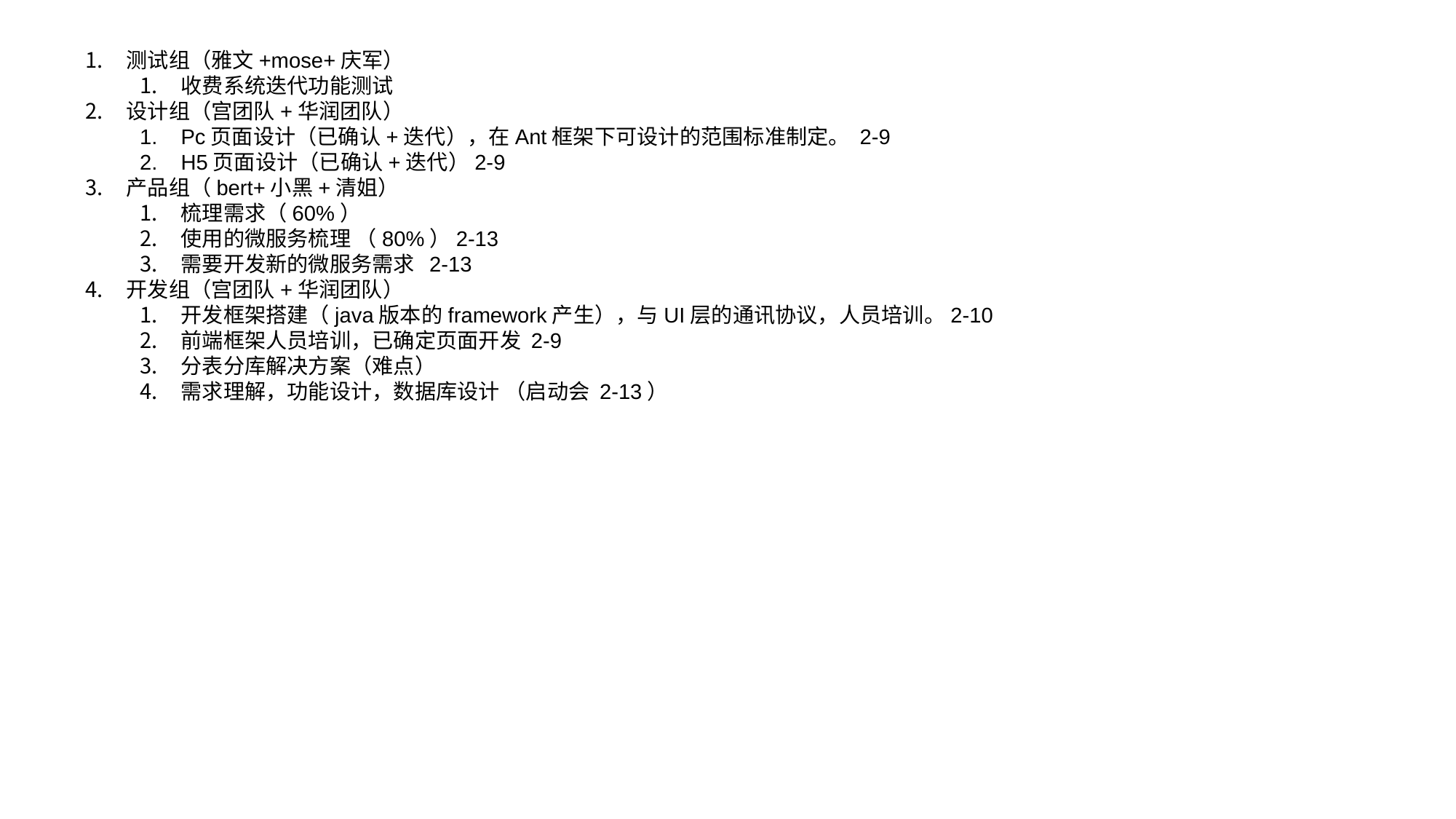

测试组（雅文+mose+庆军）
收费系统迭代功能测试
设计组（宫团队+华润团队）
Pc页面设计（已确认+迭代），在Ant框架下可设计的范围标准制定。 2-9
H5页面设计（已确认+迭代）2-9
产品组（bert+小黑+清姐）
梳理需求（60%）
使用的微服务梳理 （80%）2-13
需要开发新的微服务需求  2-13
开发组（宫团队+华润团队）
开发框架搭建（java版本的framework产生），与UI层的通讯协议，人员培训。2-10
前端框架人员培训，已确定页面开发 2-9
分表分库解决方案（难点）
需求理解，功能设计，数据库设计 （启动会 2-13）